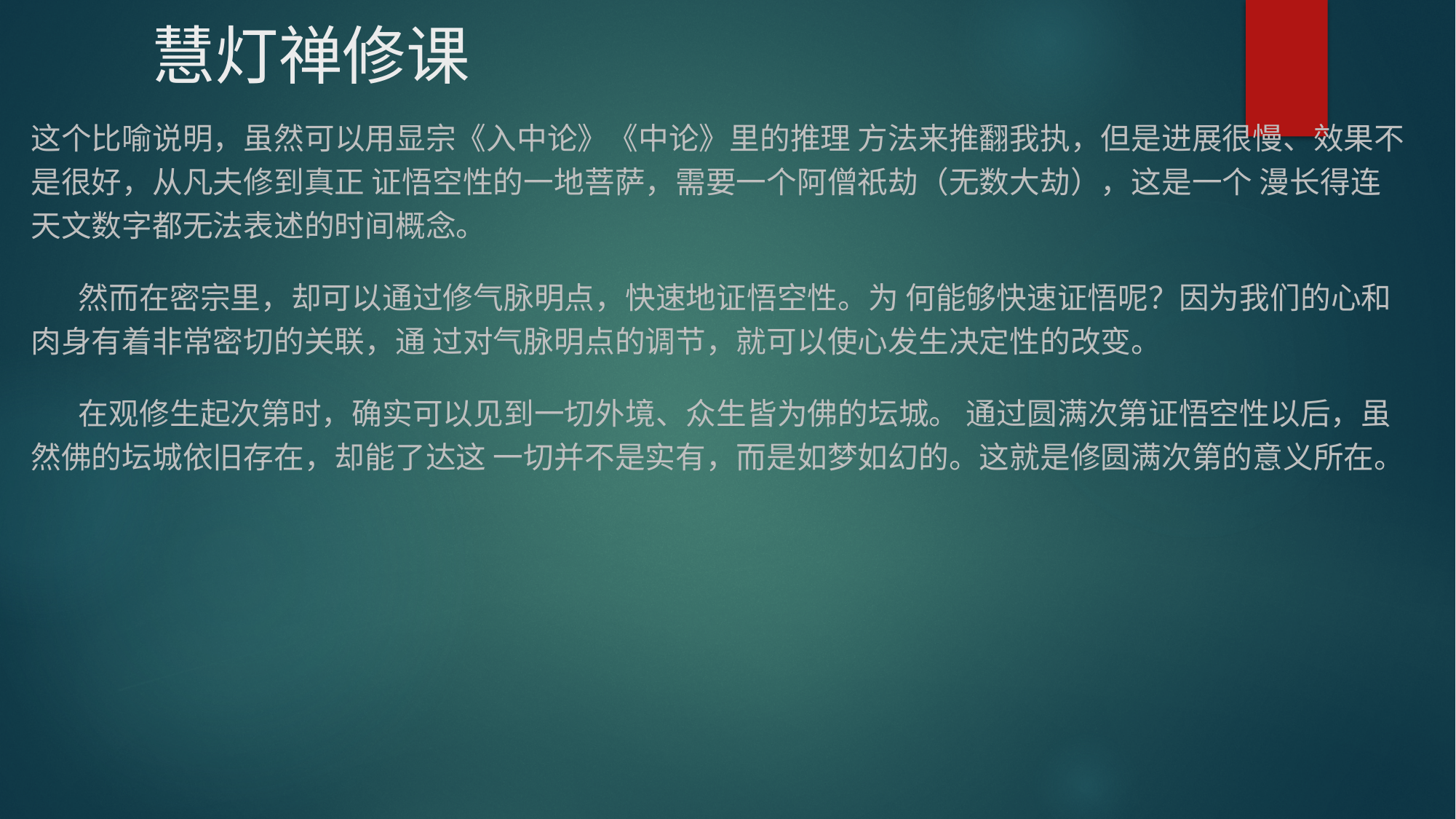

慧灯禅修课
这个比喻说明，虽然可以用显宗《入中论》《中论》里的推理 方法来推翻我执，但是进展很慢、效果不是很好，从凡夫修到真正 证悟空性的一地菩萨，需要一个阿僧祇劫（无数大劫），这是一个 漫长得连天文数字都无法表述的时间概念。
      然而在密宗里，却可以通过修气脉明点，快速地证悟空性。为 何能够快速证悟呢？因为我们的心和肉身有着非常密切的关联，通 过对气脉明点的调节，就可以使心发生决定性的改变。
      在观修生起次第时，确实可以见到一切外境、众生皆为佛的坛城。 通过圆满次第证悟空性以后，虽然佛的坛城依旧存在，却能了达这 一切并不是实有，而是如梦如幻的。这就是修圆满次第的意义所在。